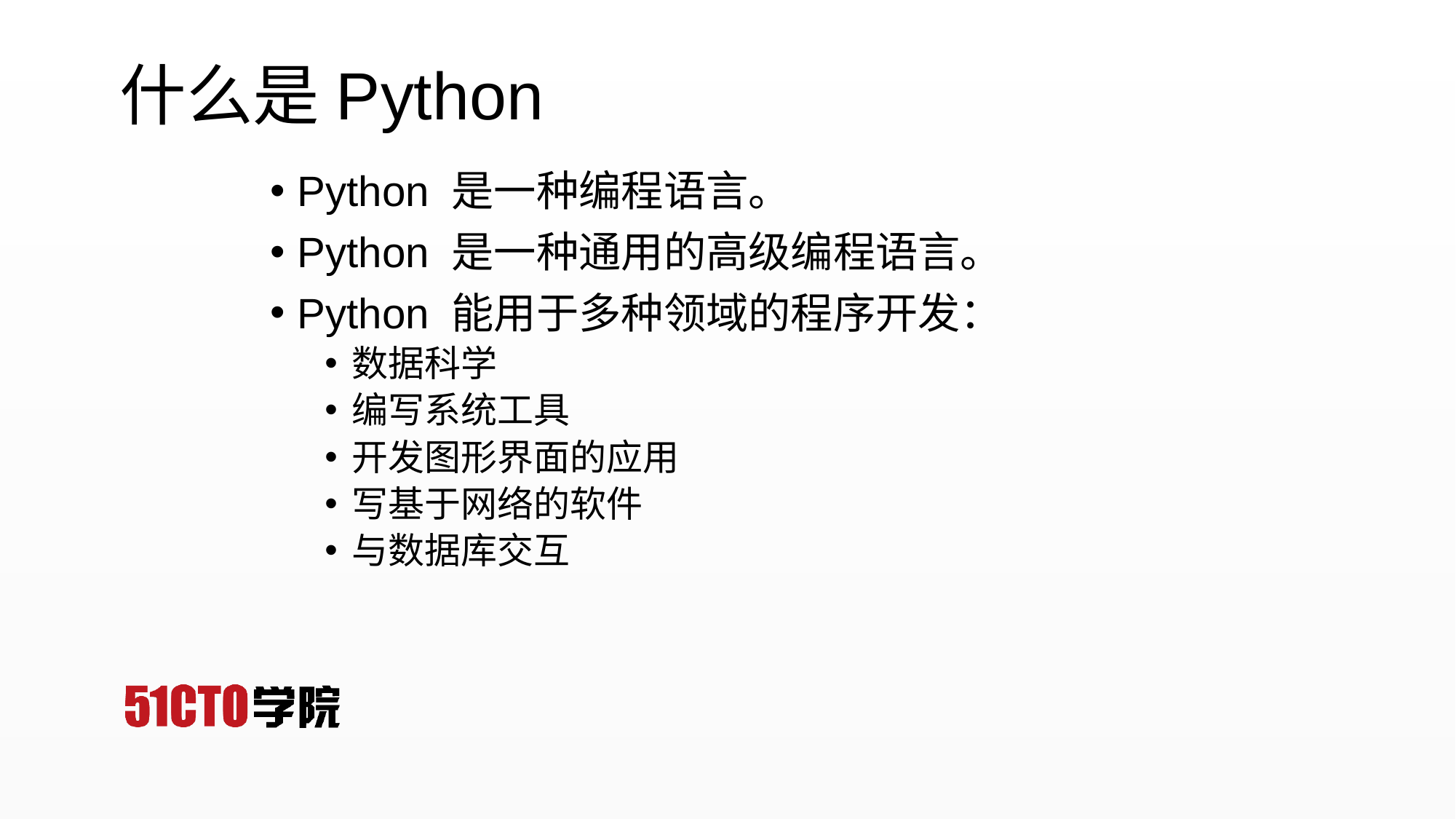

# 什么是Python
Python 是一种编程语言。
Python 是一种通用的高级编程语言。
Python 能用于多种领域的程序开发：
数据科学
编写系统工具
开发图形界面的应用
写基于网络的软件
与数据库交互